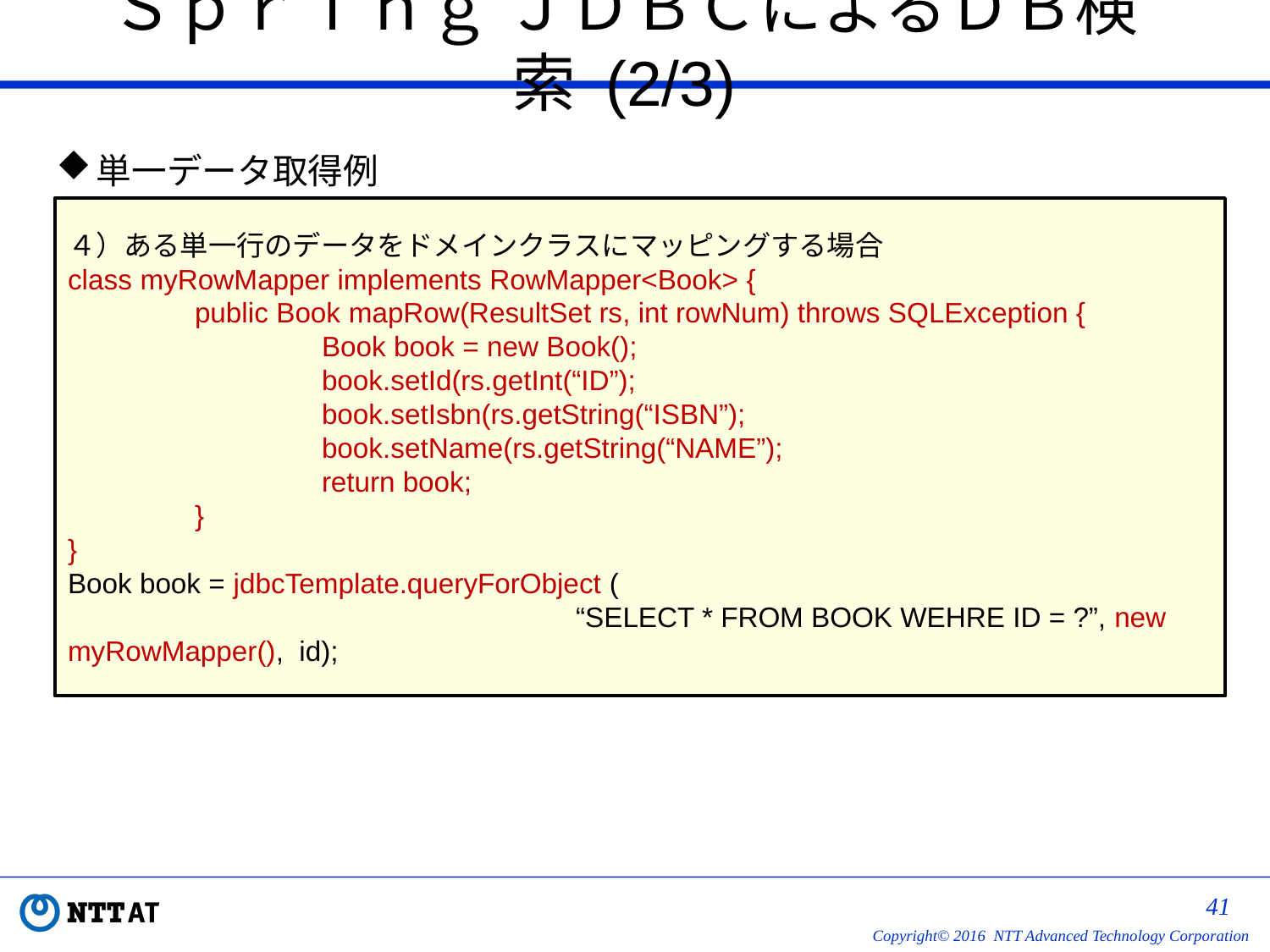

# Ｓｐｒｉｎｇ ＪＤＢＣによるＤＢ検索 (2/3)
単一データ取得例
４）ある単一行のデータをドメインクラスにマッピングする場合
class myRowMapper implements RowMapper<Book> {
	public Book mapRow(ResultSet rs, int rowNum) throws SQLException {
		Book book = new Book();
		book.setId(rs.getInt(“ID”);
		book.setIsbn(rs.getString(“ISBN”);
		book.setName(rs.getString(“NAME”);
		return book;
	}
}
Book book = jdbcTemplate.queryForObject (
				“SELECT * FROM BOOK WEHRE ID = ?”, new myRowMapper(),  id);
41